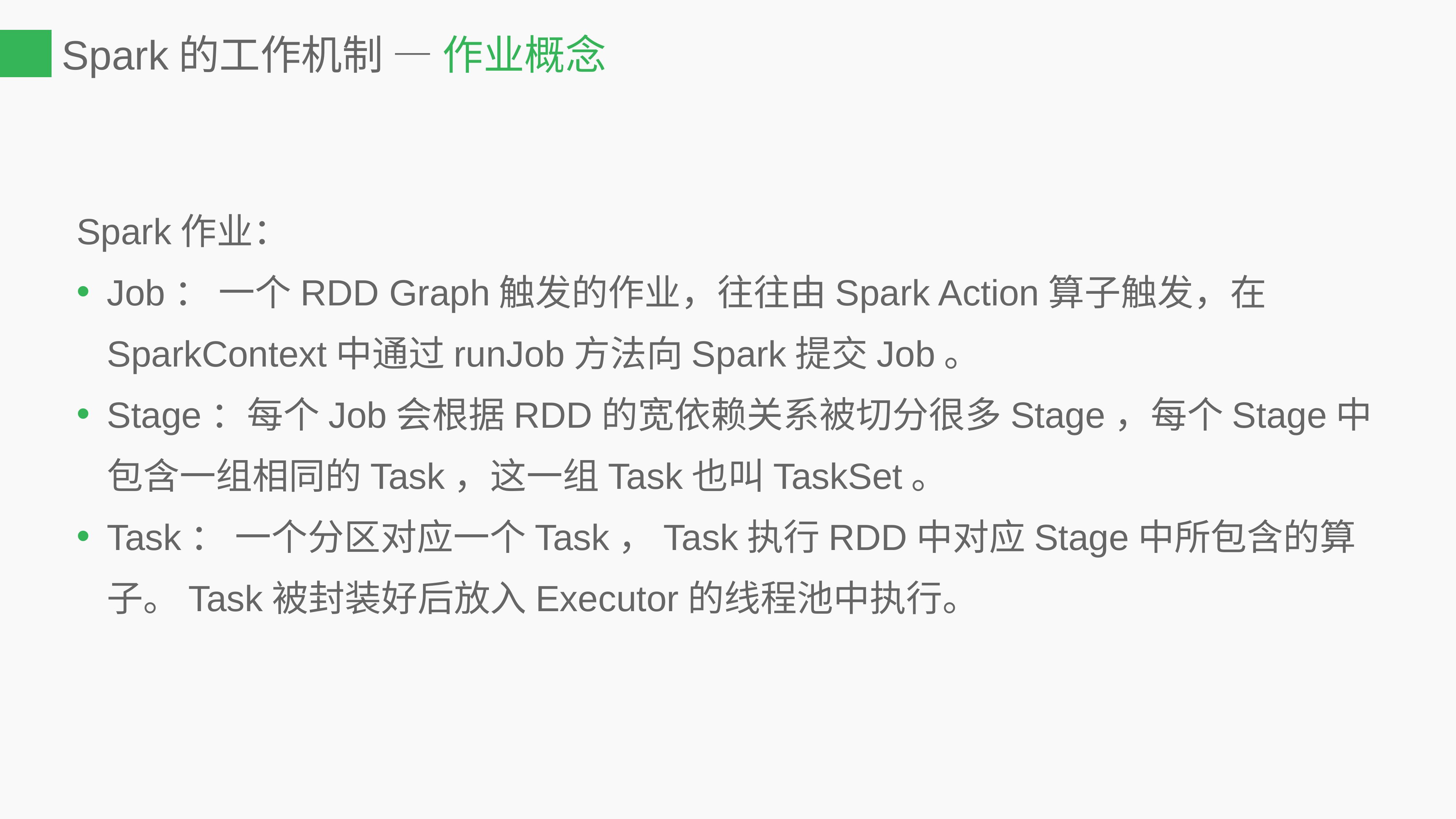

# Spark的工作机制 — 作业概念
Spark作业：
Job： 一个RDD Graph触发的作业，往往由Spark Action算子触发，在SparkContext中通过runJob方法向Spark提交Job。
Stage：每个Job会根据RDD的宽依赖关系被切分很多Stage，每个Stage中包含一组相同的Task，这一组Task也叫TaskSet。
Task： 一个分区对应一个Task，Task执行RDD中对应Stage中所包含的算子。Task被封装好后放入Executor的线程池中执行。